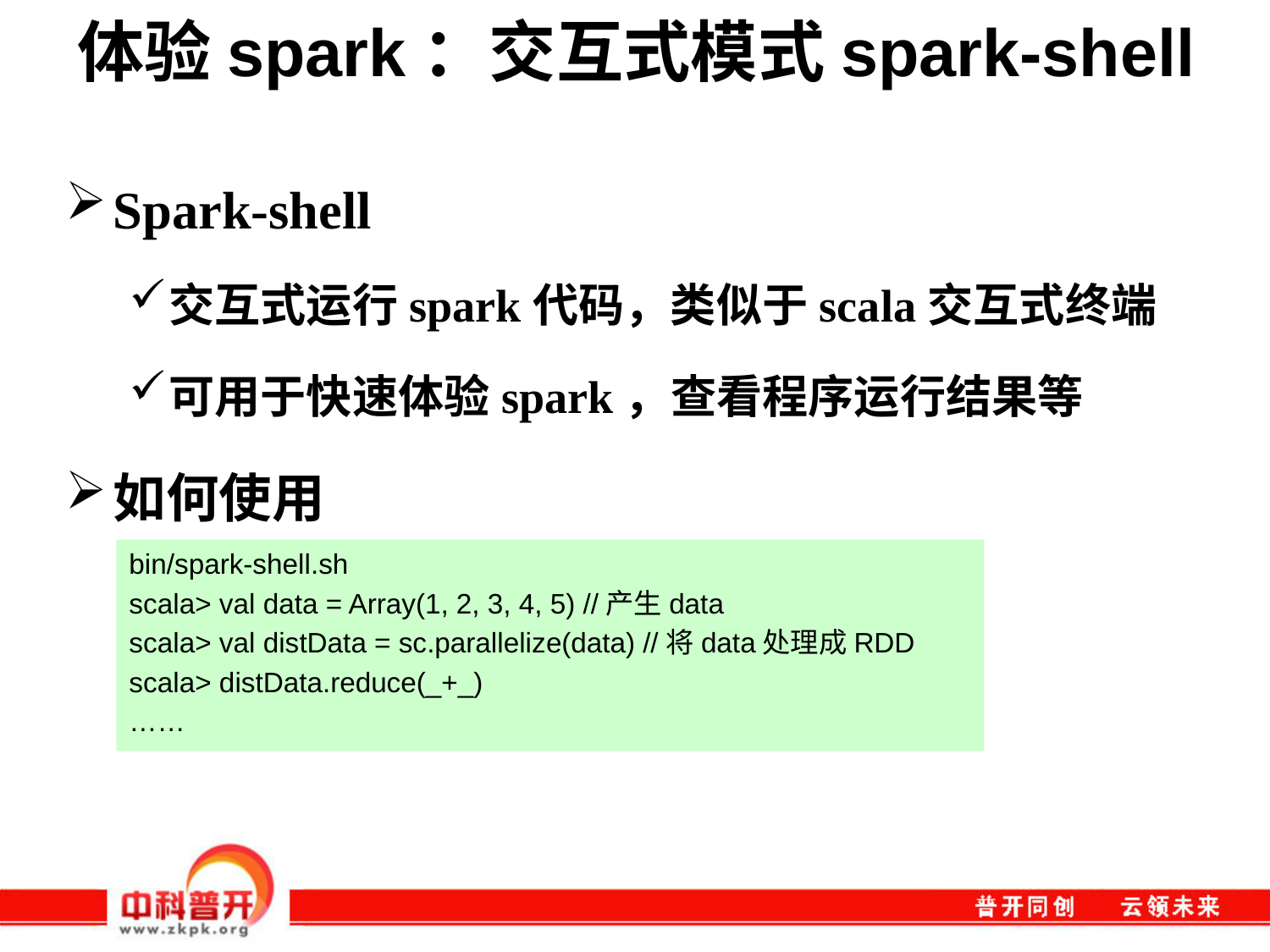

# 体验spark：交互式模式spark-shell
Spark-shell
交互式运行spark代码，类似于scala交互式终端
可用于快速体验spark，查看程序运行结果等
如何使用
bin/spark-shell.sh
scala> val data = Array(1, 2, 3, 4, 5) //产生data
scala> val distData = sc.parallelize(data) //将data处理成RDD
scala> distData.reduce(_+_)
……